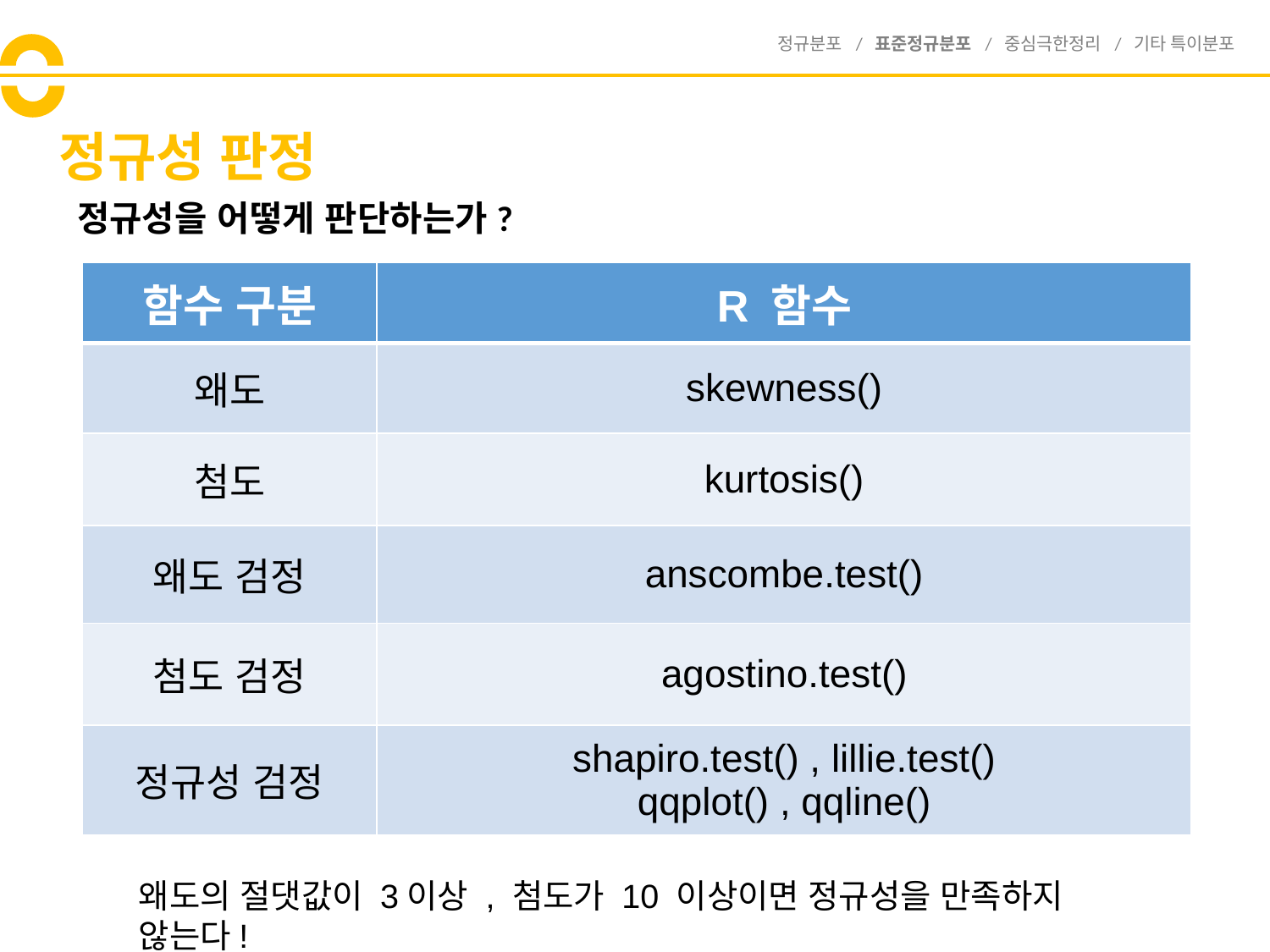

정규분포  /  표준정규분포  /  중심극한정리  /  기타 특이분포

# 정규성 판정
정규성을 어떻게 판단하는가?
| 함수 구분 | R 함수 |
| --- | --- |
| 왜도 | skewness() |
| 첨도 | kurtosis() |
| 왜도 검정 | anscombe.test() |
| 첨도 검정 | agostino.test() |
| 정규성 검정 | shapiro.test() , lillie.test() qqplot() , qqline() |
왜도의 절댓값이 3이상 , 첨도가 10 이상이면 정규성을 만족하지 않는다!